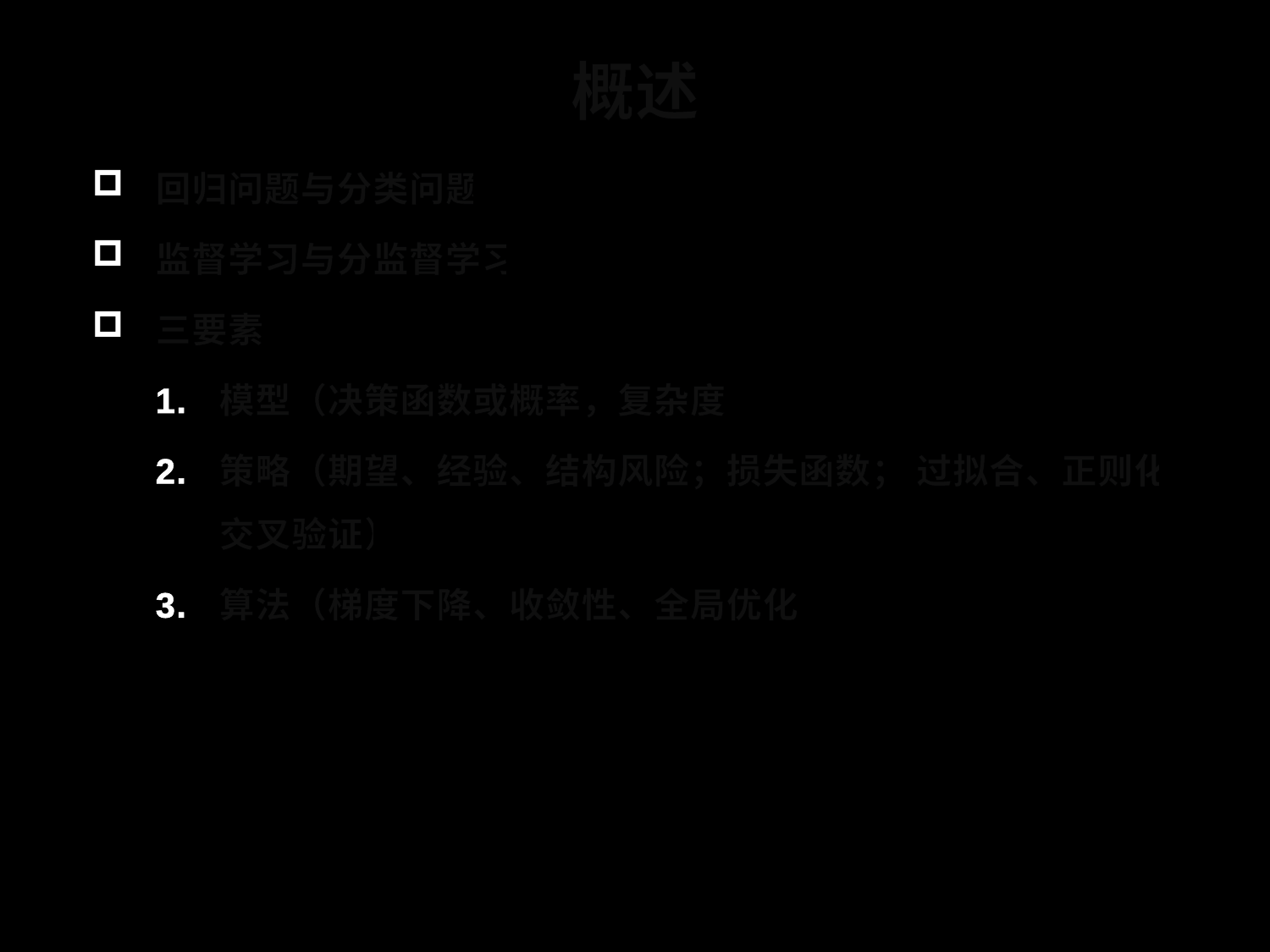

# 概述
回归问题与分类问题
监督学习与分监督学习
三要素
模型（决策函数或概率，复杂度）
策略（期望、经验、结构风险；损失函数； 过拟合、正则化、交叉验证）
算法（梯度下降、收敛性、全局优化）